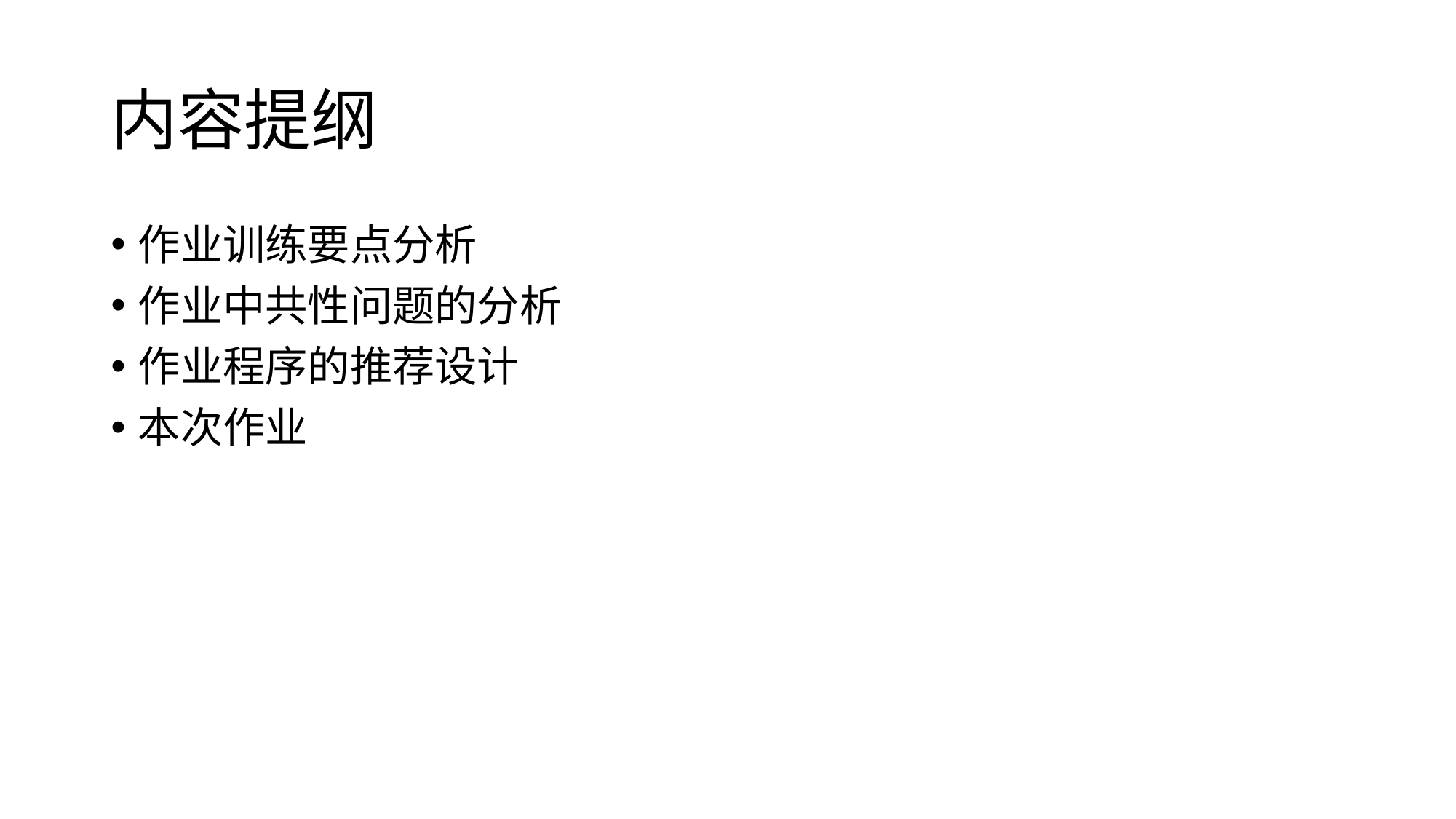

# 内容提纲
作业训练要点分析
作业中共性问题的分析
作业程序的推荐设计
本次作业